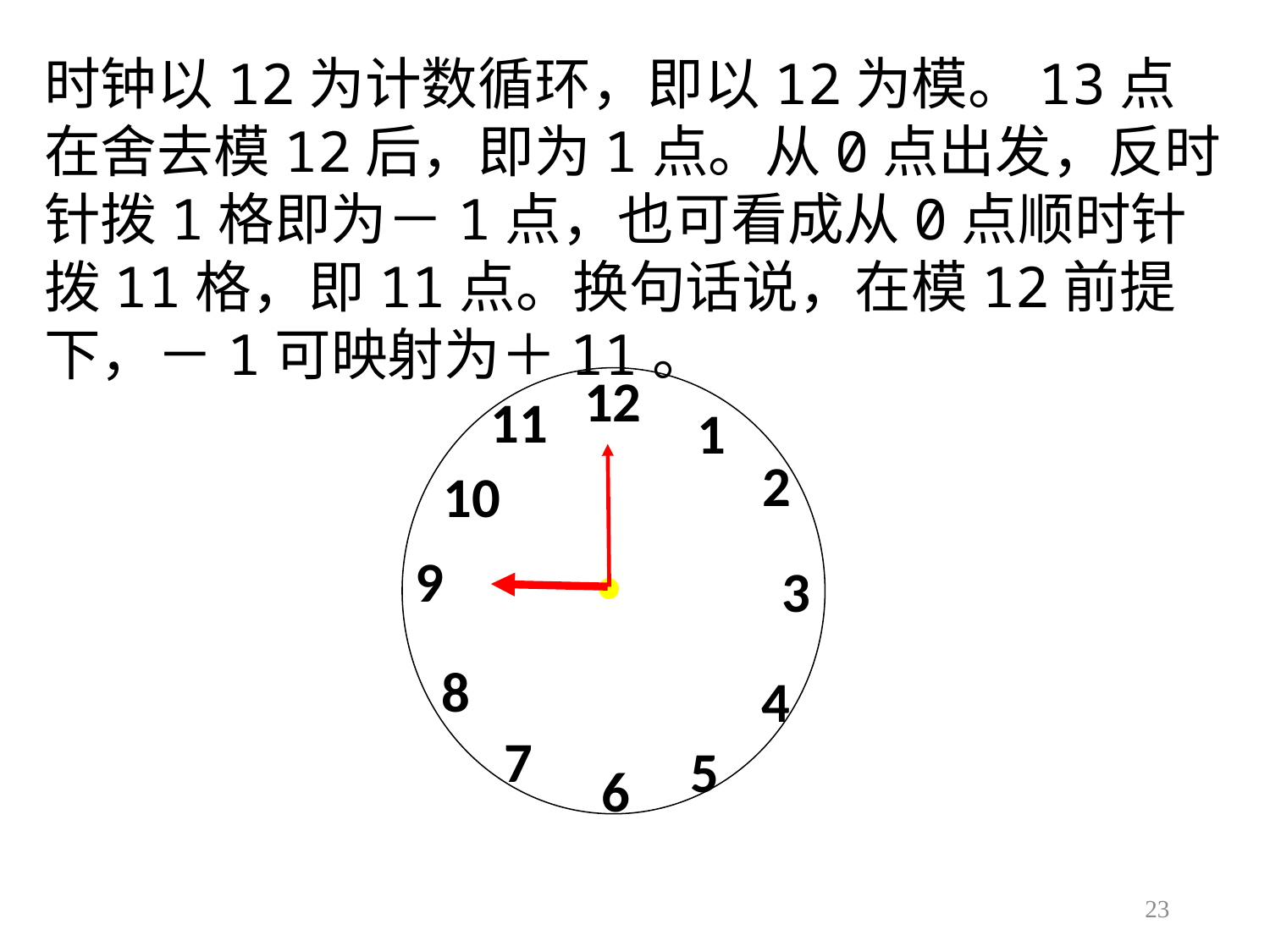

时钟以12为计数循环，即以12为模。13点在舍去模12后，即为1点。从0点出发，反时针拨1格即为－1点，也可看成从0点顺时针拨11格，即11点。换句话说，在模12前提下，－1可映射为＋11。
12

11
1

2
10
9
3

8
4
7
5
6
23